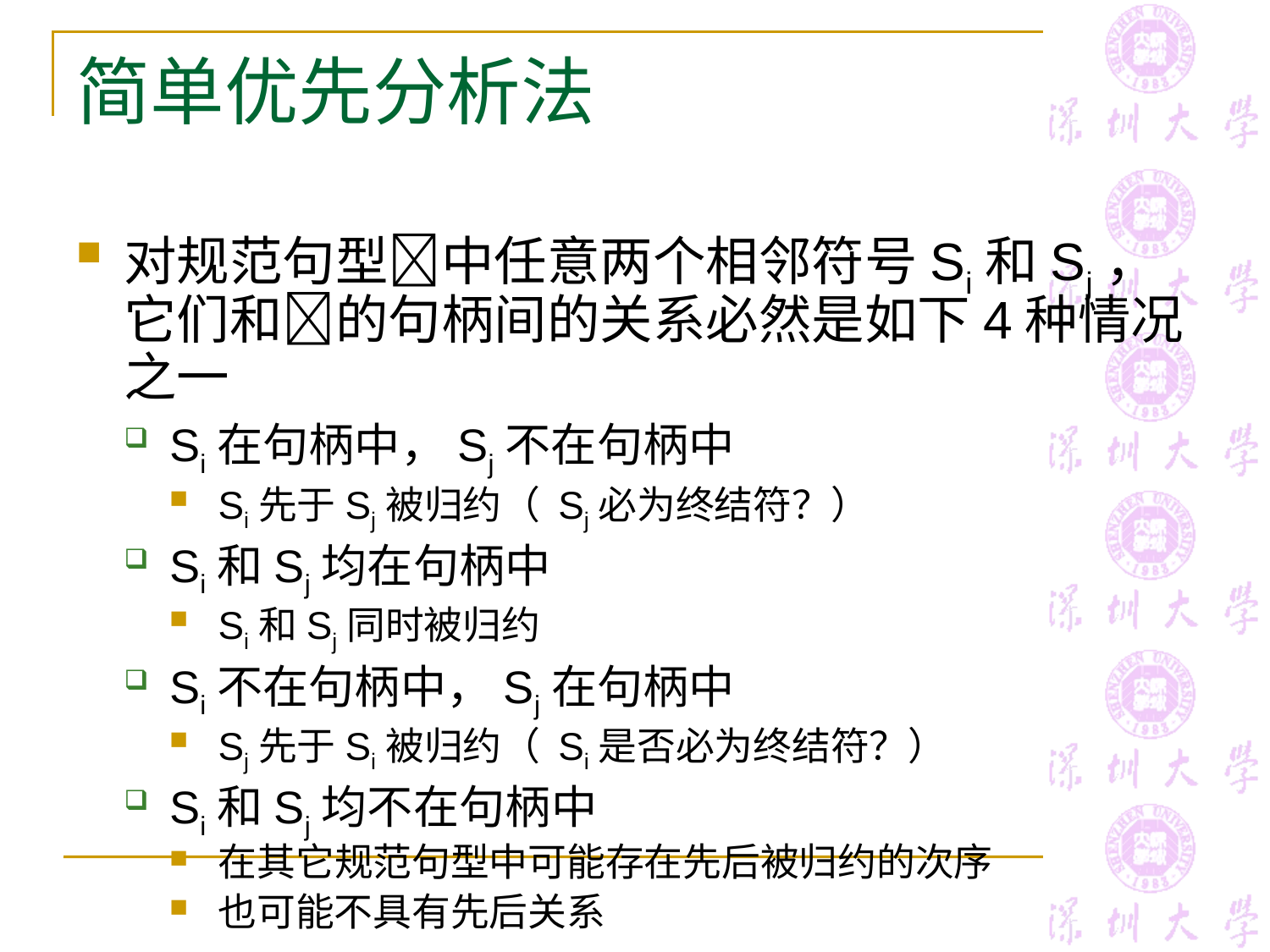

# 简单优先分析法
对规范句型α中任意两个相邻符号Si和Sj，它们和α的句柄间的关系必然是如下4种情况之一
Si在句柄中，Sj不在句柄中
Si先于Sj被归约（ Sj必为终结符？）
Si和Sj均在句柄中
Si和Sj同时被归约
Si不在句柄中，Sj在句柄中
Sj先于Si被归约（ Si是否必为终结符？）
Si和Sj均不在句柄中
在其它规范句型中可能存在先后被归约的次序
也可能不具有先后关系